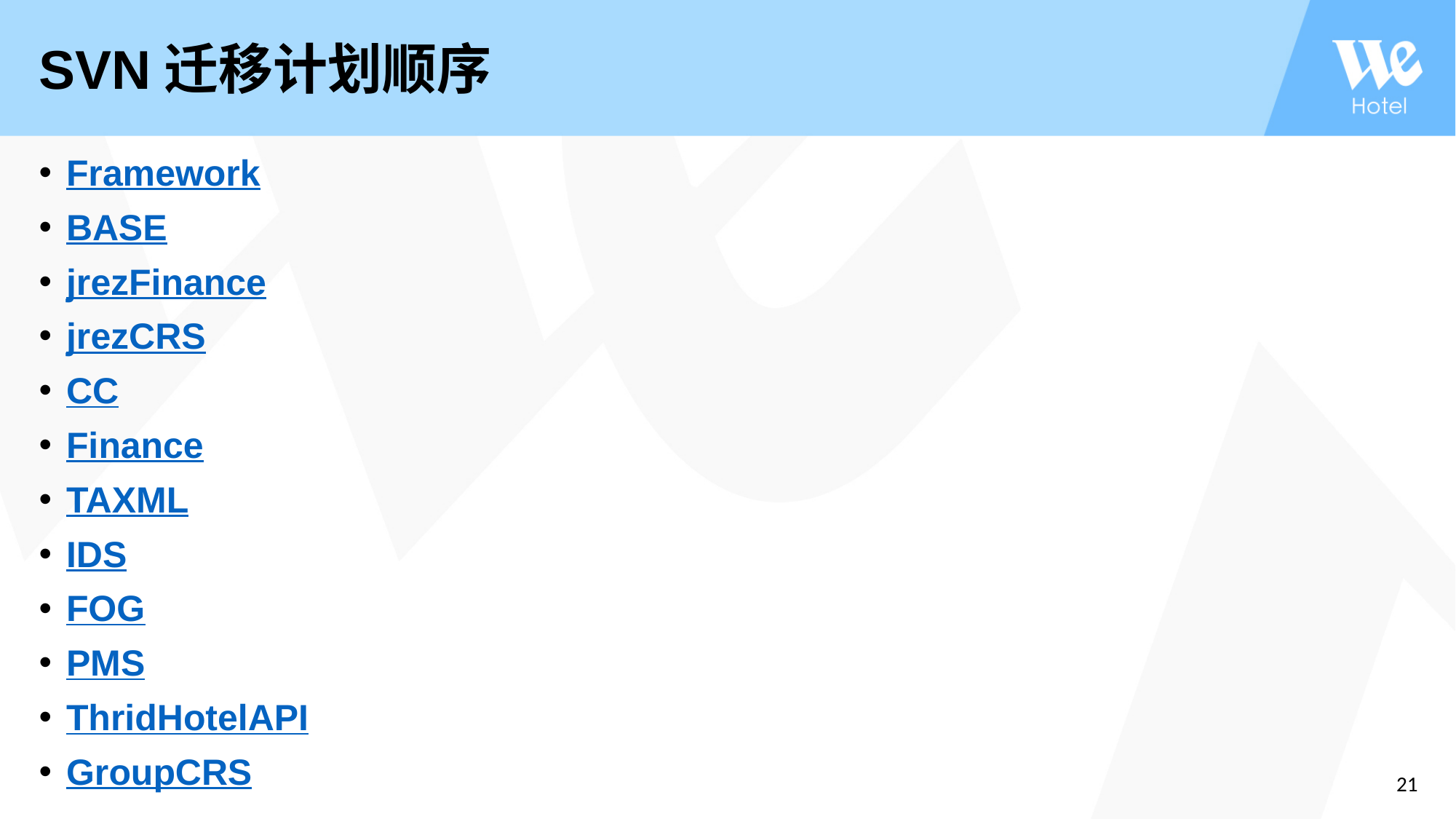

# SVN迁移计划顺序
Framework
BASE
jrezFinance
jrezCRS
CC
Finance
TAXML
IDS
FOG
PMS
ThridHotelAPI
GroupCRS

21